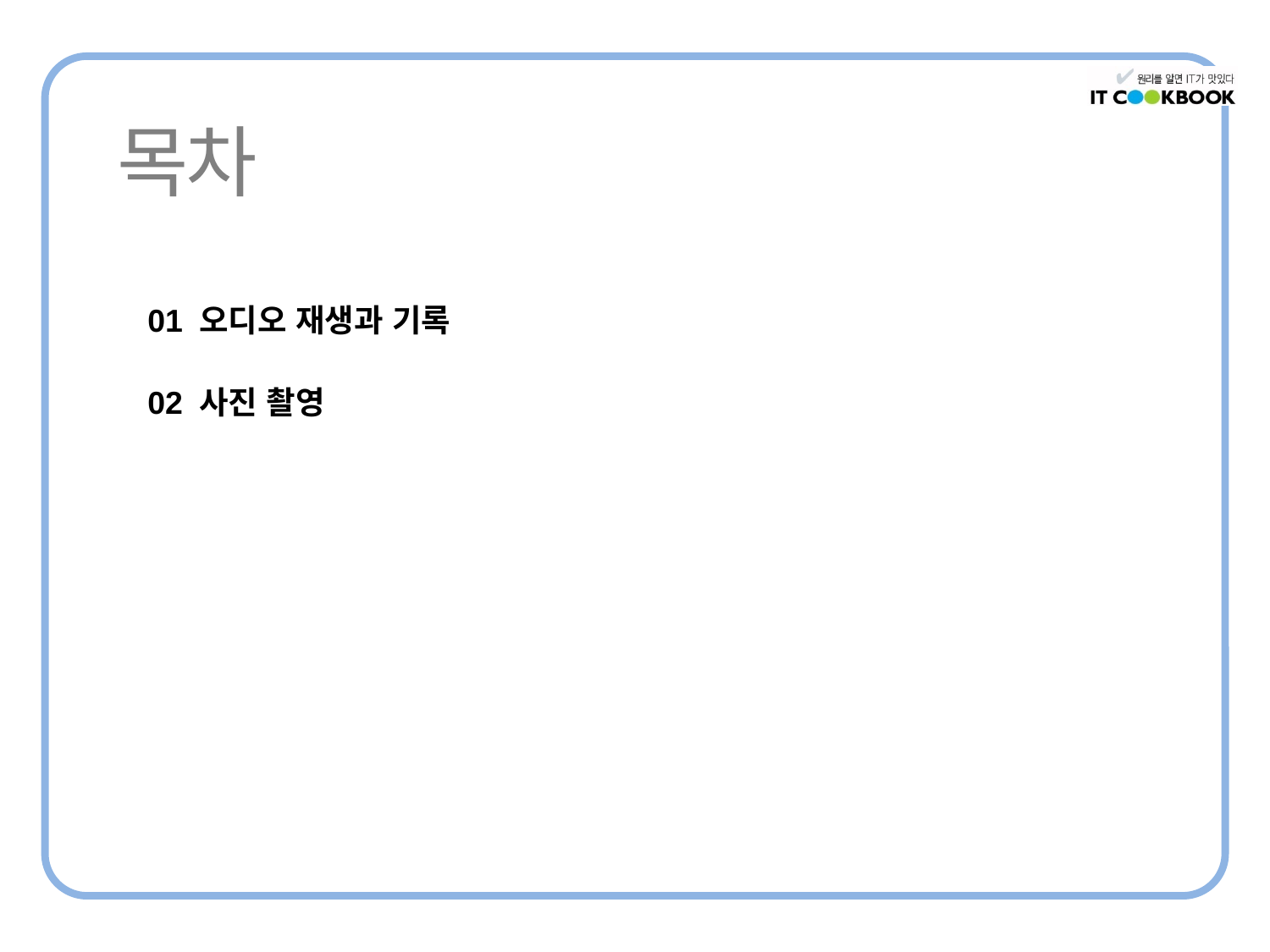

01 오디오 재생과 기록
02 사진 촬영